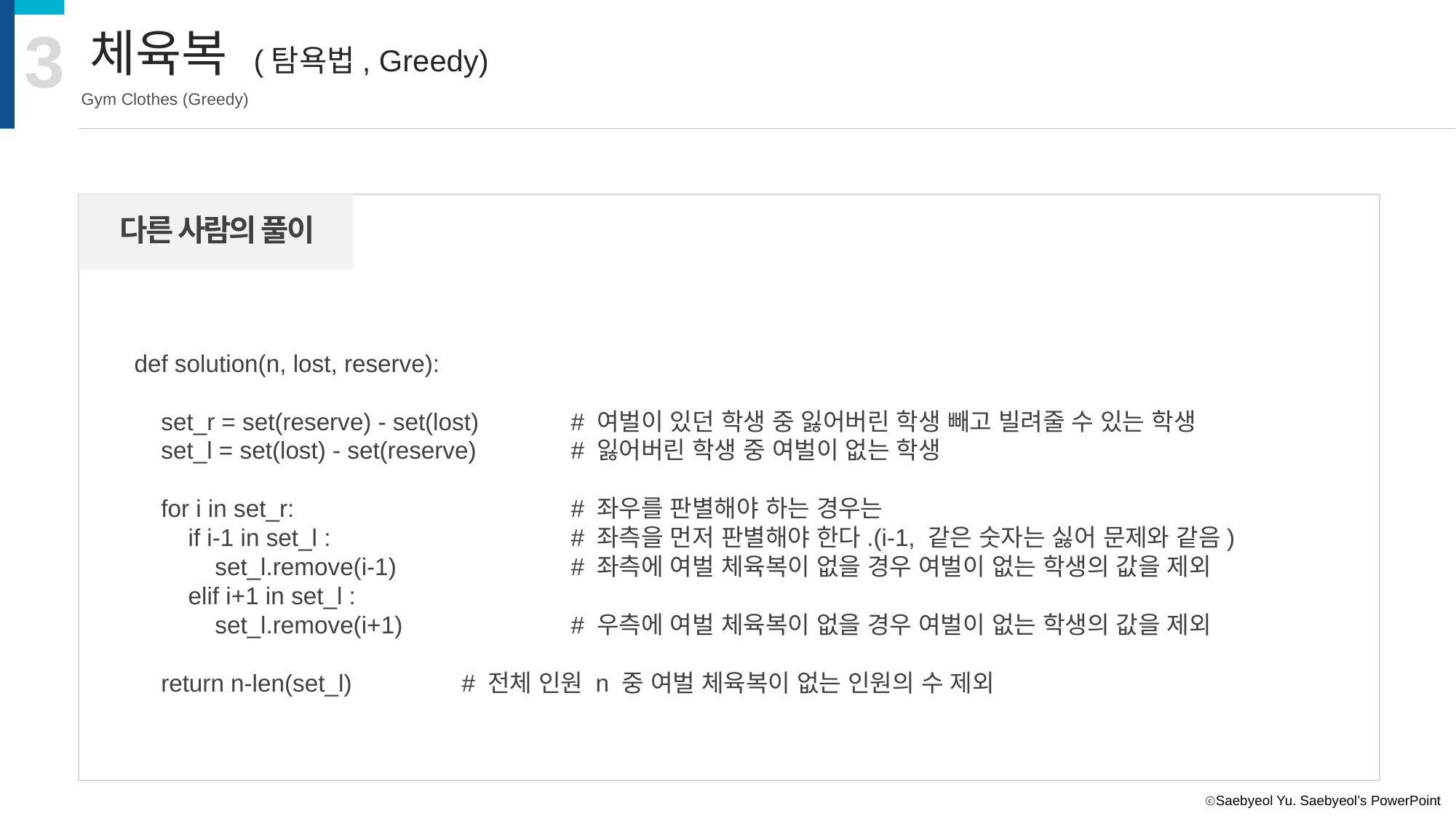

3
체육복 (탐욕법, Greedy)
Gym Clothes (Greedy)

다른 사람의 풀이
def solution(n, lost, reserve):

    set_r = set(reserve) - set(lost)	# 여벌이 있던 학생 중 잃어버린 학생 빼고 빌려줄 수 있는 학생
    set_l = set(lost) - set(reserve)	# 잃어버린 학생 중 여벌이 없는 학생

    for i in set_r:			# 좌우를 판별해야 하는 경우는
        if i-1 in set_l :			# 좌측을 먼저 판별해야 한다.(i-1, 같은 숫자는 싫어 문제와 같음)
            set_l.remove(i-1)		# 좌측에 여벌 체육복이 없을 경우 여벌이 없는 학생의 값을 제외
        elif i+1 in set_l :
            set_l.remove(i+1)		# 우측에 여벌 체육복이 없을 경우 여벌이 없는 학생의 값을 제외

    return n-len(set_l)		# 전체 인원 n 중 여벌 체육복이 없는 인원의 수 제외